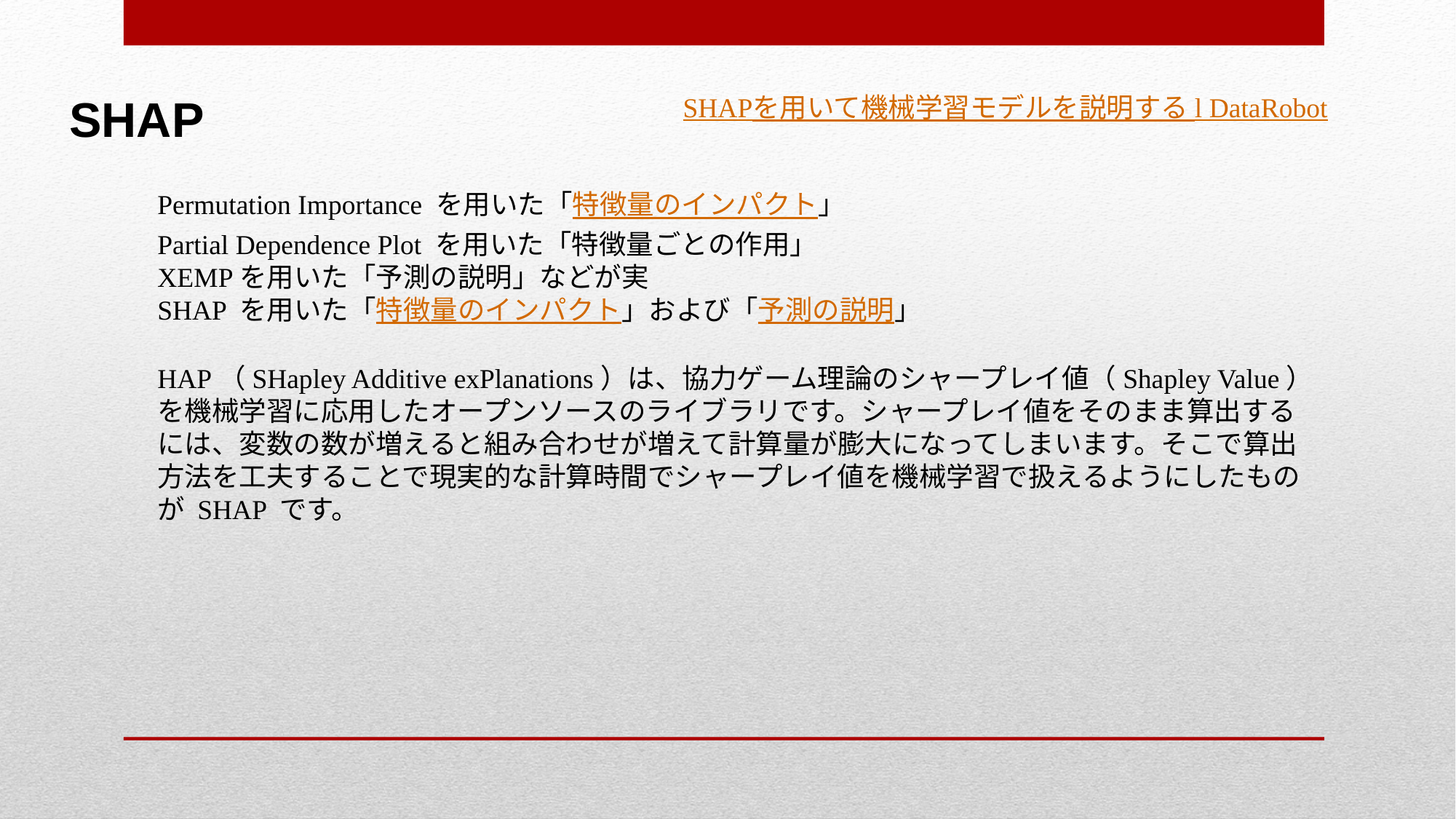

SHAP
SHAPを用いて機械学習モデルを説明する l DataRobot
Permutation Importance を用いた「特徴量のインパクト」
Partial Dependence Plot を用いた「特徴量ごとの作用」
XEMPを用いた「予測の説明」などが実
SHAP を用いた「特徴量のインパクト」および「予測の説明」
HAP（SHapley Additive exPlanations）は、協力ゲーム理論のシャープレイ値（Shapley Value）を機械学習に応用したオープンソースのライブラリです。シャープレイ値をそのまま算出するには、変数の数が増えると組み合わせが増えて計算量が膨大になってしまいます。そこで算出方法を工夫することで現実的な計算時間でシャープレイ値を機械学習で扱えるようにしたものが SHAP です。
エクセルシートのボタンを押下すると、
シートの内容をテキストファイルに変換するマクロを作成します。
また、他のエクセルファイルに転用する方法もお伝えします。